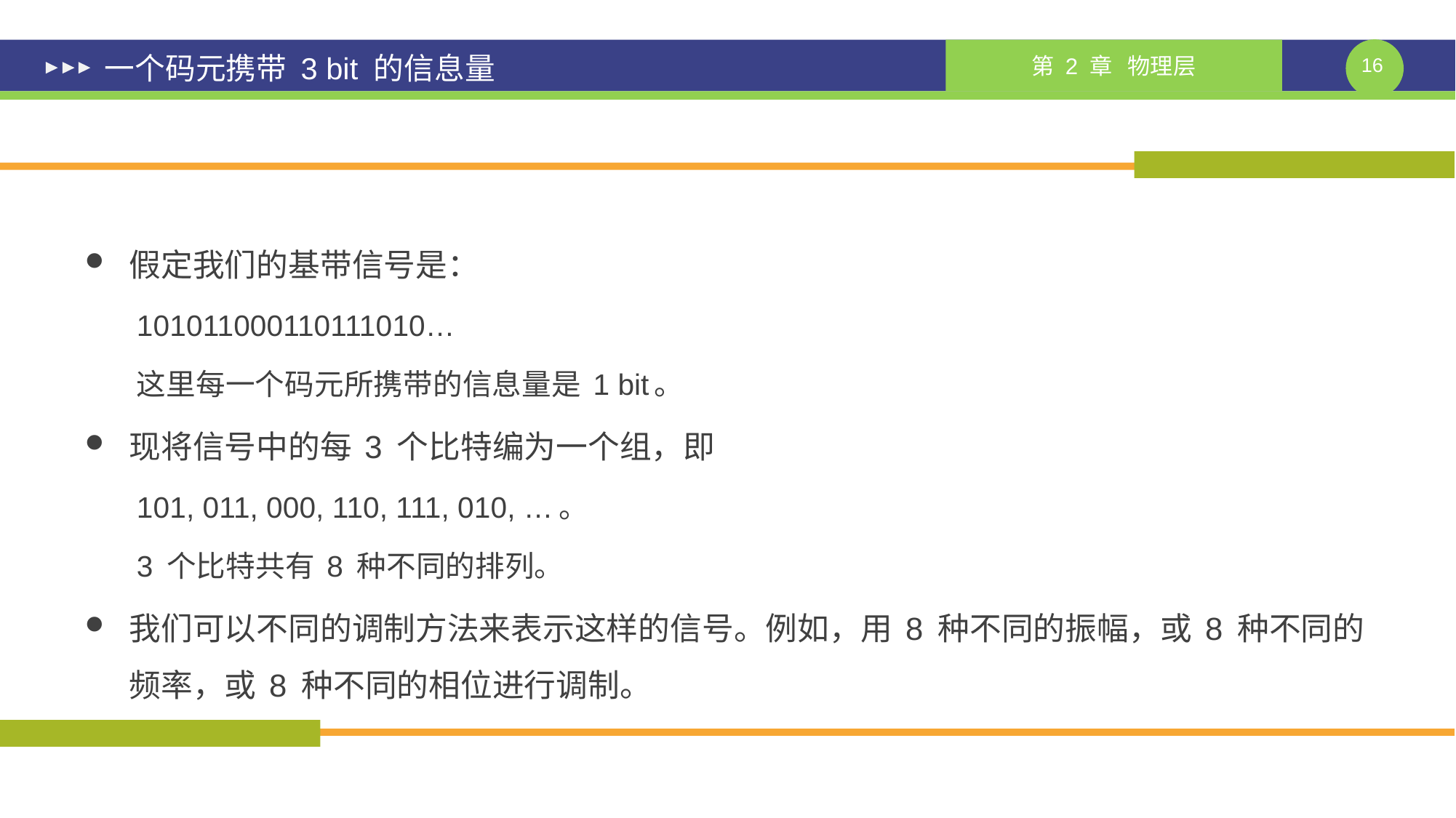

# 一个码元携带 3 bit 的信息量

假定我们的基带信号是：
101011000110111010…
这里每一个码元所携带的信息量是 1 bit。
现将信号中的每 3 个比特编为一个组，即
101, 011, 000, 110, 111, 010, …。
3 个比特共有 8 种不同的排列。
我们可以不同的调制方法来表示这样的信号。例如，用 8 种不同的振幅，或 8 种不同的频率，或 8 种不同的相位进行调制。

课件制作人：谢钧 谢希仁